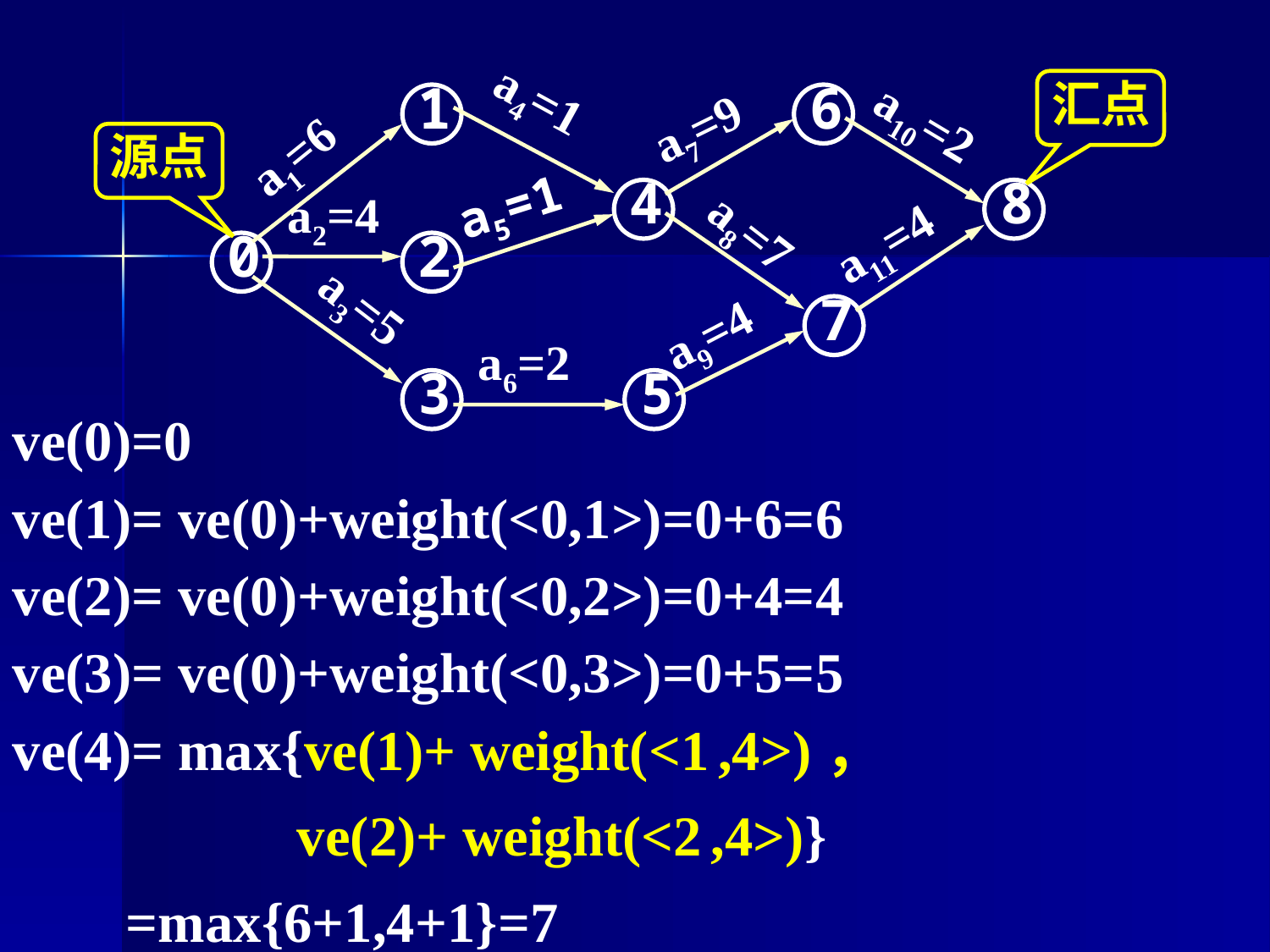

1

6

汇点

a7=9
a4=1
a10=2

a1=6
源点

4

8

a5=1
a2=4
a11=4
0

2

a8=7

7

a9=4
a3=5
a6=2

3

5

ve(0)=0
ve(1)= ve(0)+weight(<0,1>)=0+6=6
ve(2)= ve(0)+weight(<0,2>)=0+4=4
ve(3)= ve(0)+weight(<0,3>)=0+5=5
ve(4)= max{ve(1)+ weight(<1 ,4>)，
                     ve(2)+ weight(<2 ,4>)}
        =max{6+1,4+1}=7